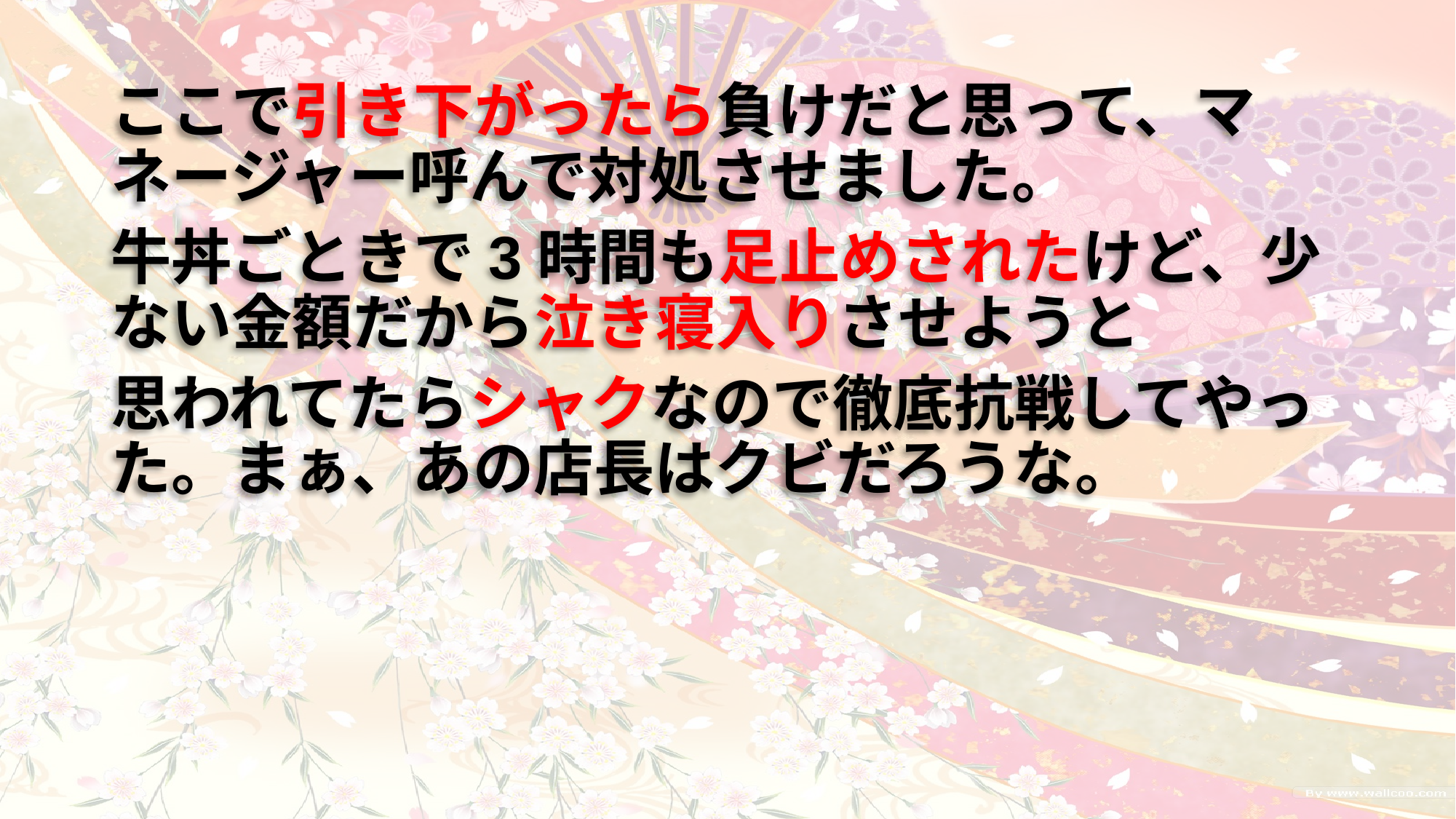

ここで引き下がったら負けだと思って、マネージャー呼んで対処させました。
牛丼ごときで3時間も足止めされたけど、少ない金額だから泣き寝入りさせようと
思われてたらシャクなので徹底抗戦してやった。まぁ、あの店長はクビだろうな。